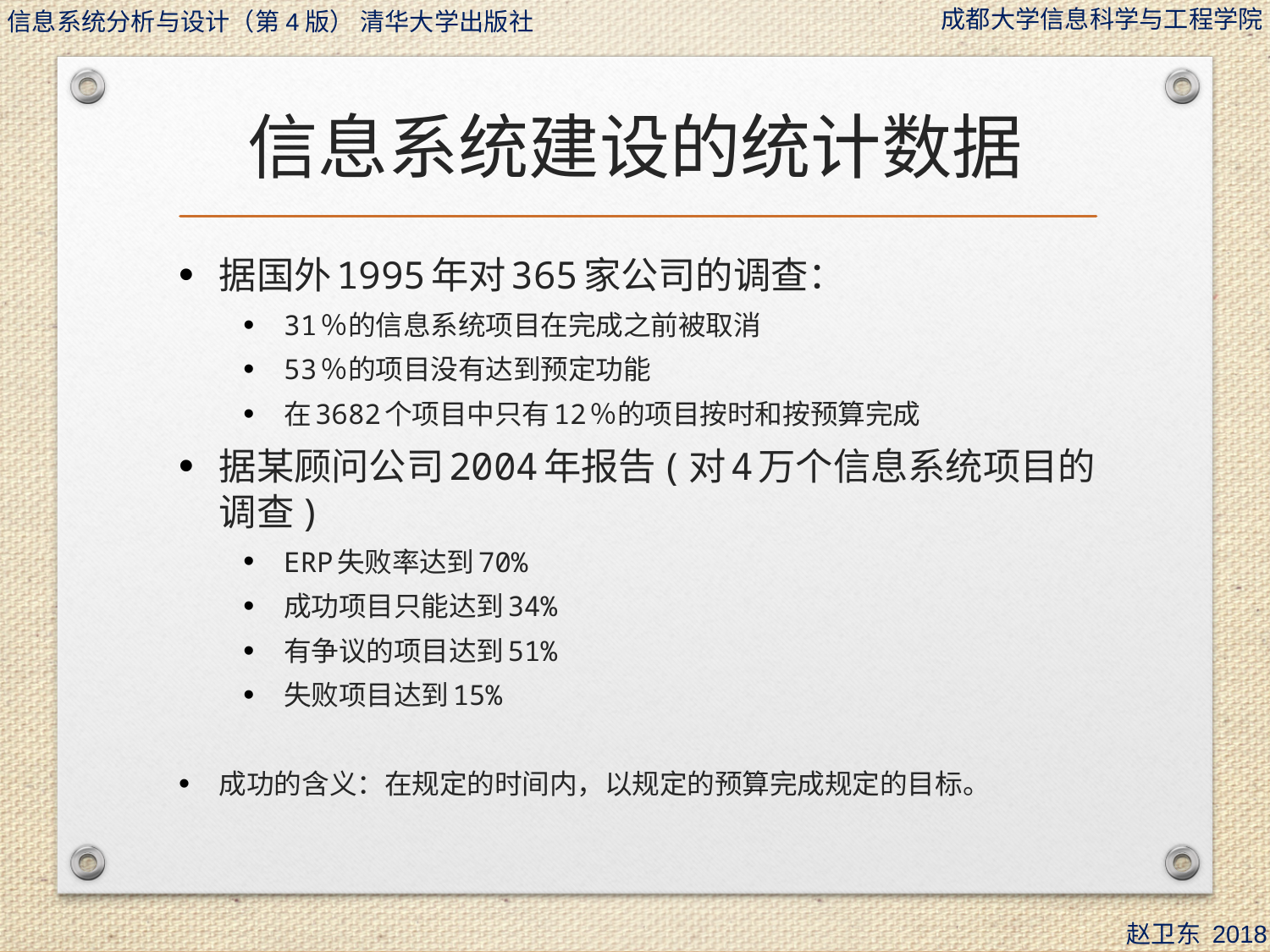

# 信息系统建设的统计数据
据国外1995年对365家公司的调查：
31％的信息系统项目在完成之前被取消
53％的项目没有达到预定功能
在3682个项目中只有12％的项目按时和按预算完成
据某顾问公司2004年报告(对4万个信息系统项目的调查)
ERP失败率达到70%
成功项目只能达到34%
有争议的项目达到51%
失败项目达到15%

成功的含义：在规定的时间内，以规定的预算完成规定的目标。